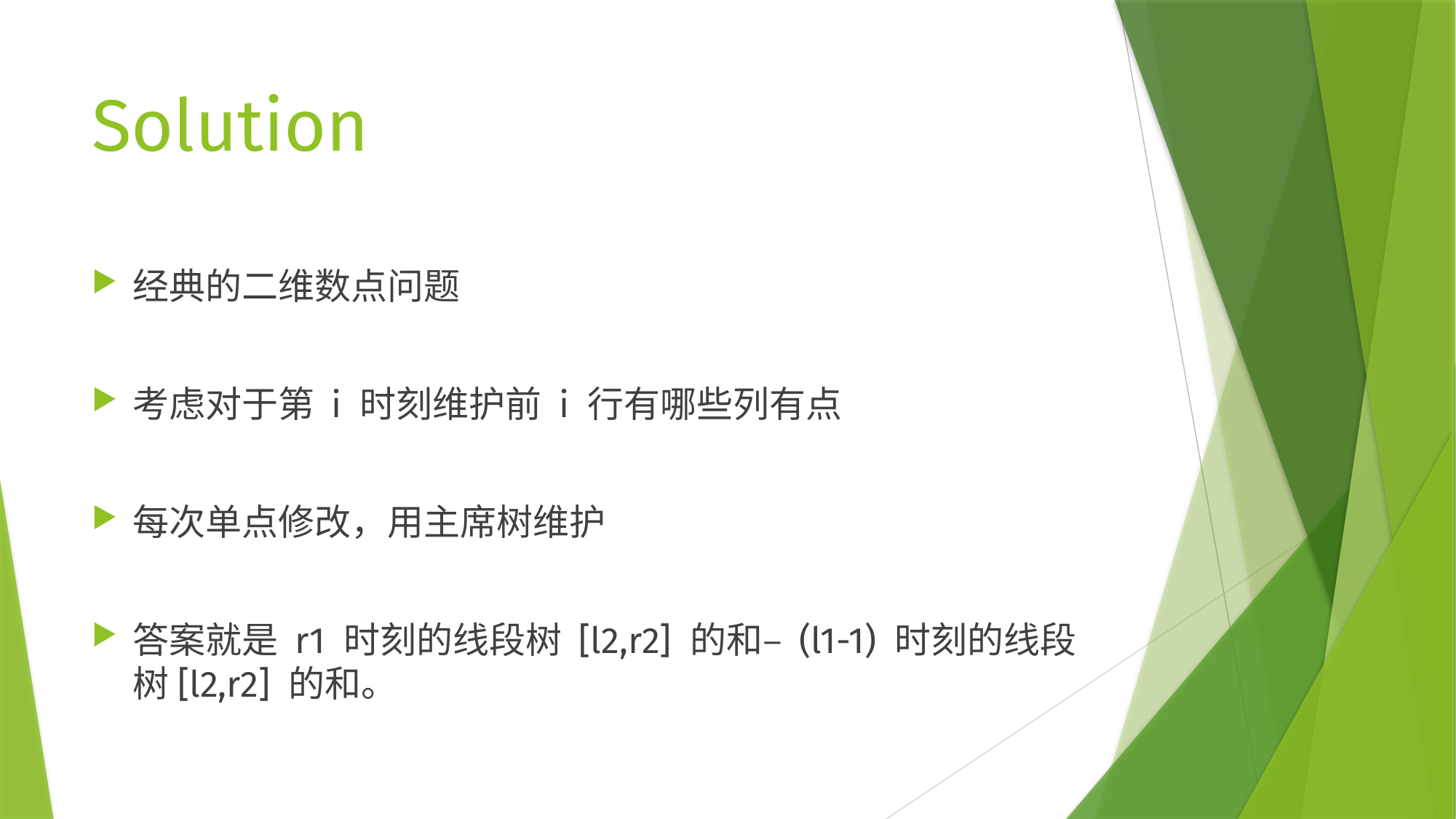

# Solution
经典的二维数点问题

考虑对于第 i 时刻维护前 i 行有哪些列有点

每次单点修改，用主席树维护

答案就是 r1 时刻的线段树 [l2,r2] 的和– (l1-1) 时刻的线段树[l2,r2] 的和。